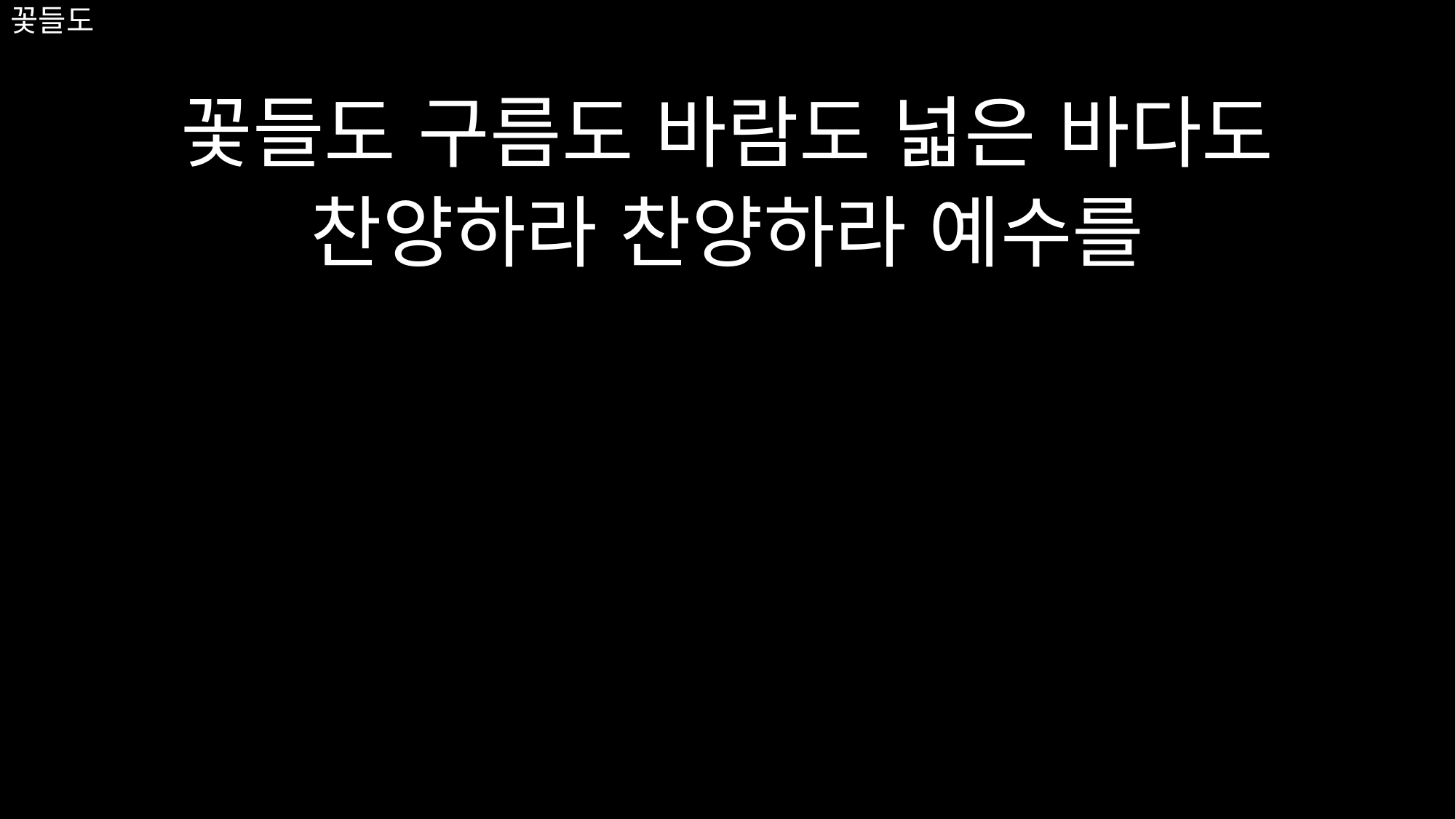

# 꽃들도
꽃들도 구름도 바람도 넓은 바다도
찬양하라 찬양하라 예수를